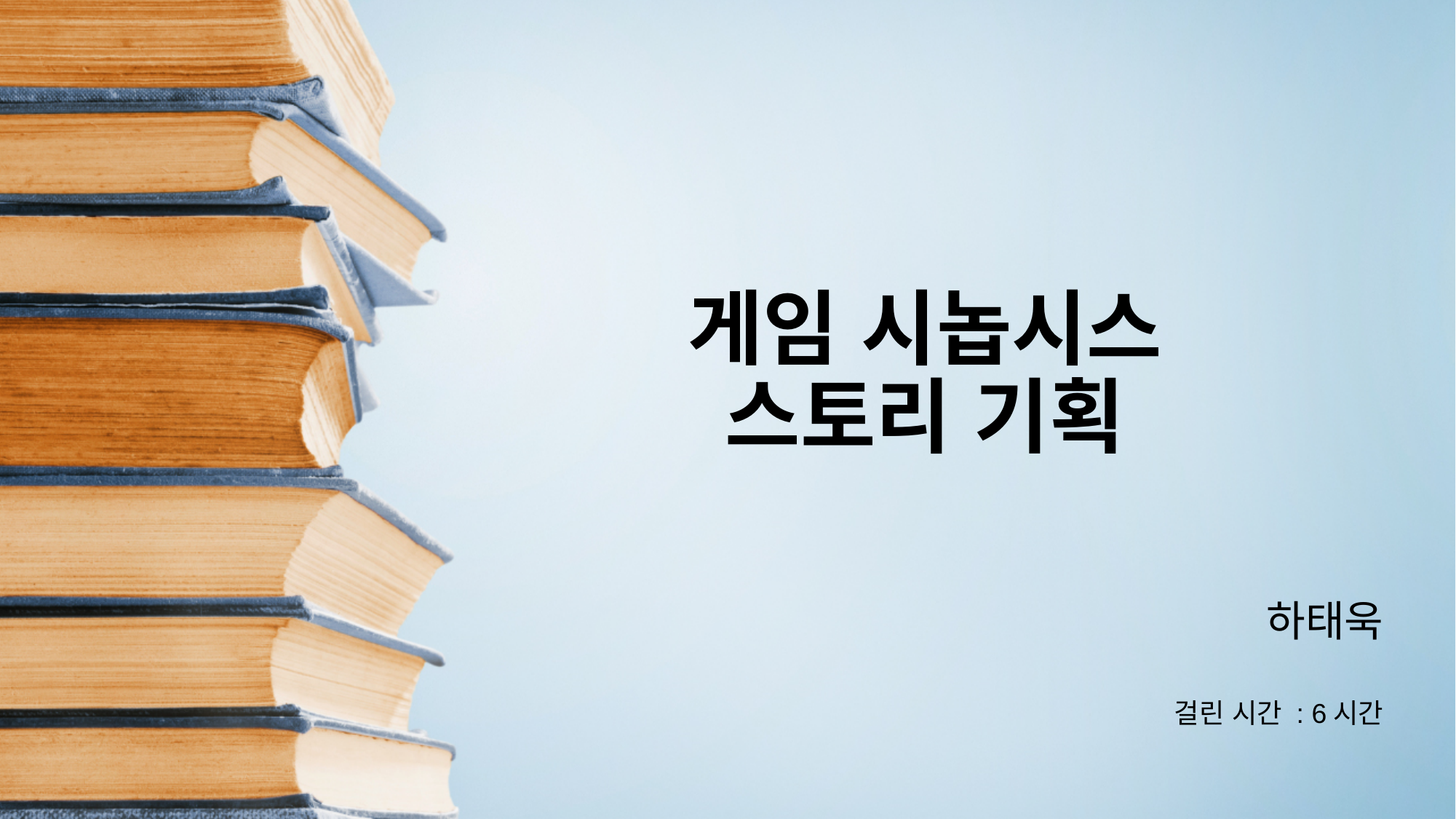

# 게임 시놉시스 스토리 기획
하태욱

걸린 시간 : 6시간